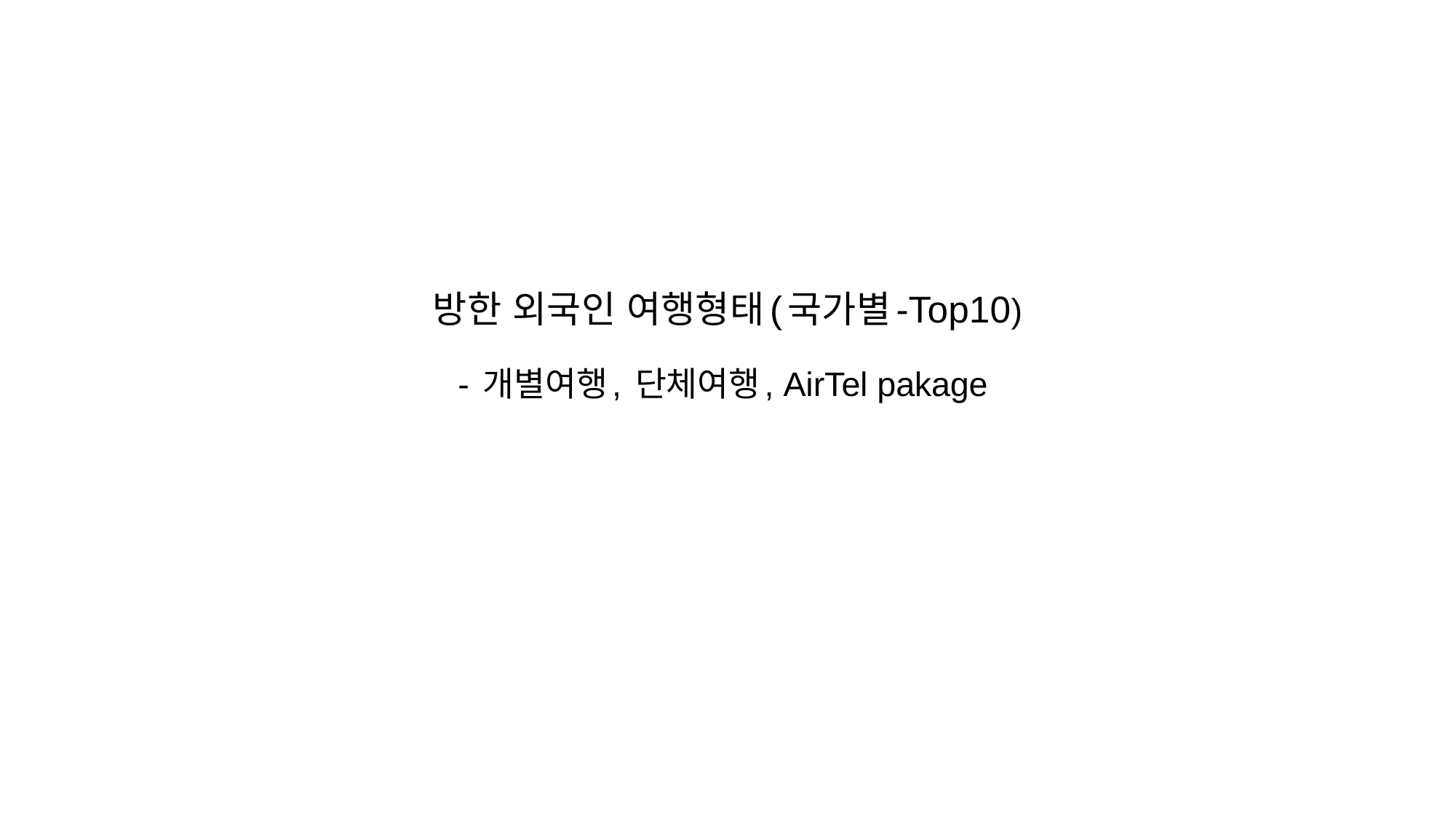

# 방한 외국인 여행형태(국가별-Top10) - 개별여행, 단체여행, AirTel pakage